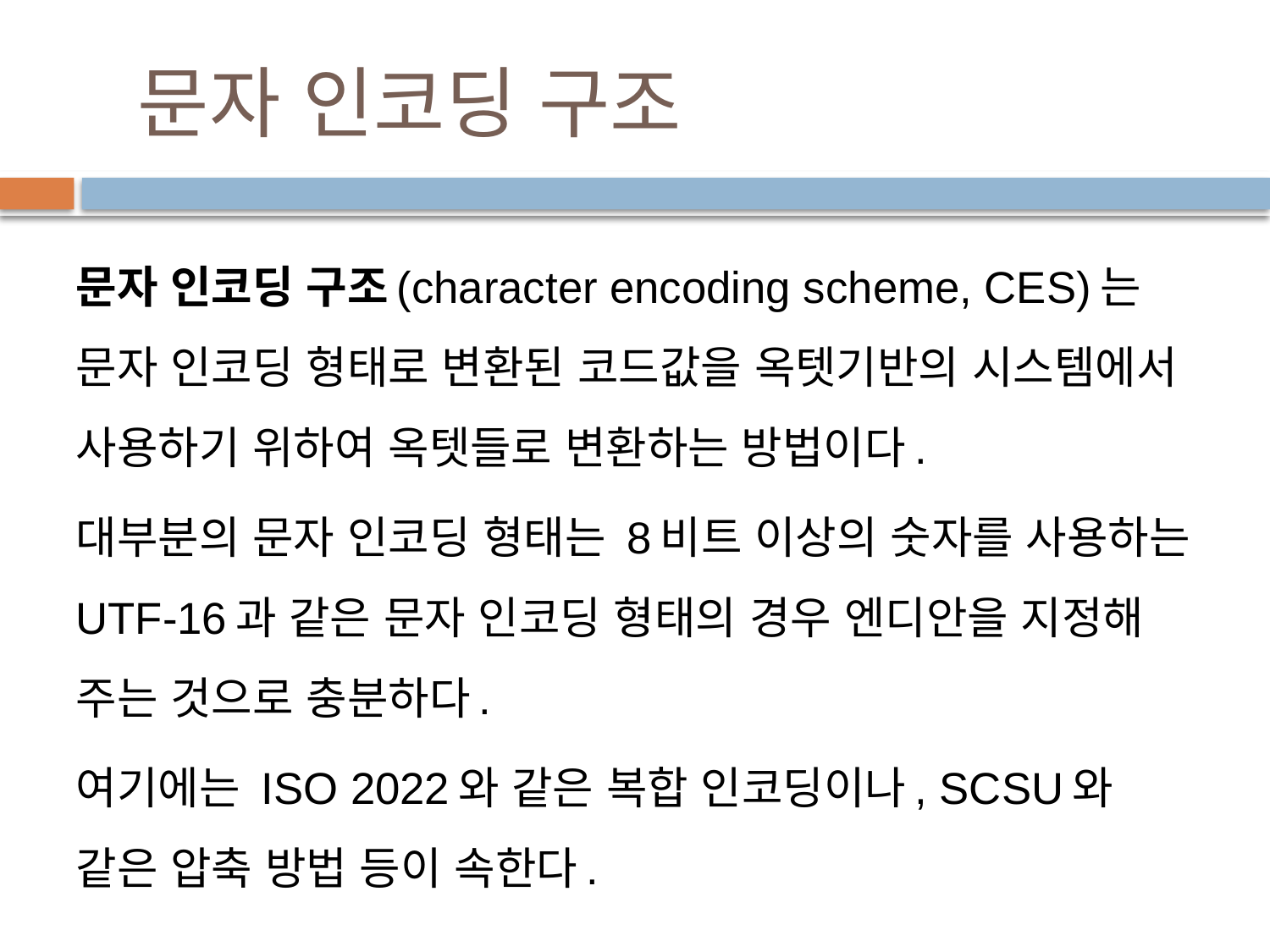

# 문자 인코딩 구조
문자 인코딩 구조(character encoding scheme, CES)는 문자 인코딩 형태로 변환된 코드값을 옥텟기반의 시스템에서 사용하기 위하여 옥텟들로 변환하는 방법이다.
대부분의 문자 인코딩 형태는 8비트 이상의 숫자를 사용하는 UTF-16과 같은 문자 인코딩 형태의 경우 엔디안을 지정해 주는 것으로 충분하다.
여기에는 ISO 2022와 같은 복합 인코딩이나, SCSU와 같은 압축 방법 등이 속한다.